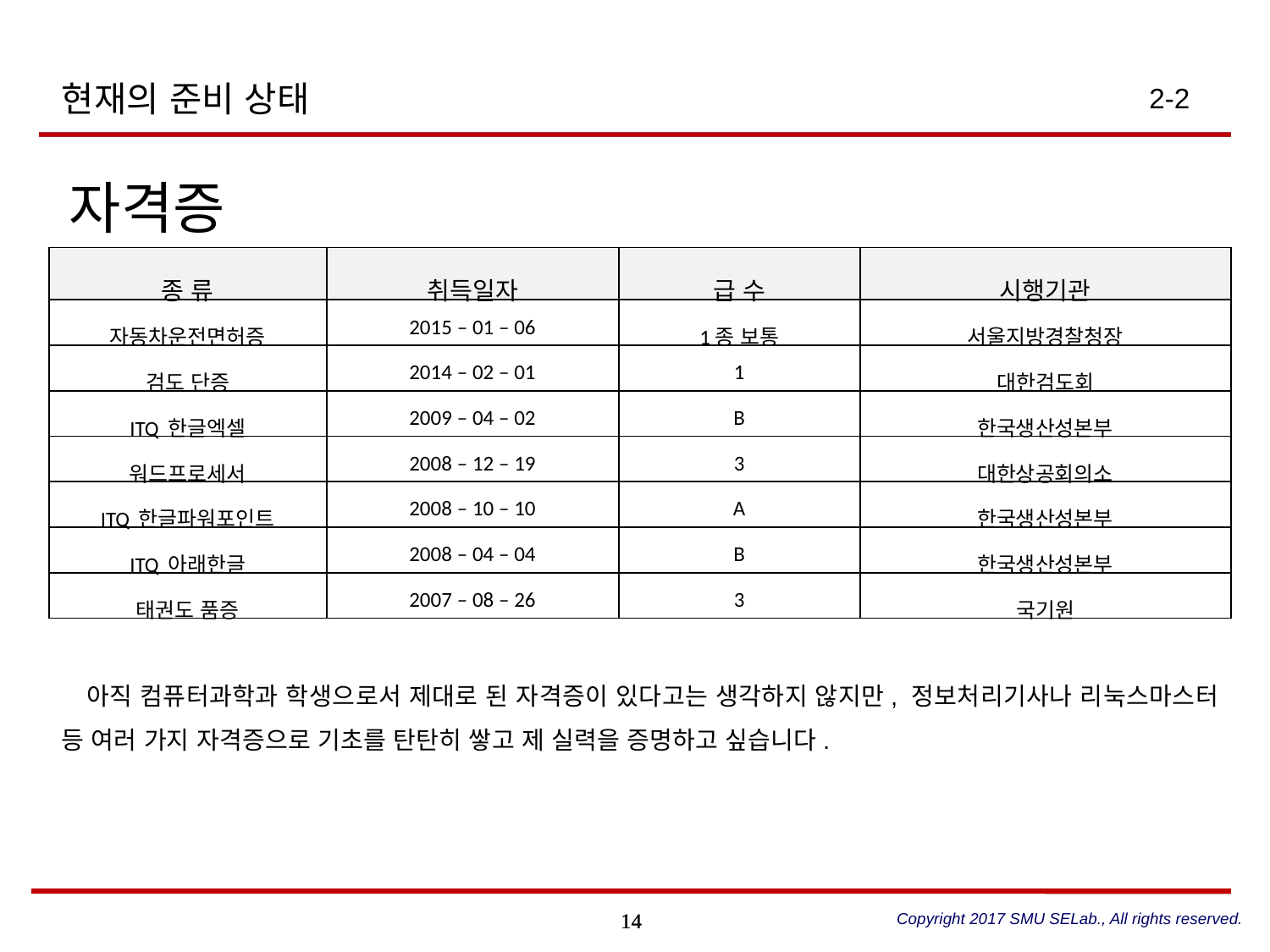

# 현재의 준비 상태
2-2
자격증
| 종 류 | 취득일자 | 급 수 | 시행기관 |
| --- | --- | --- | --- |
| 자동차운전면허증 | 2015 – 01 – 06 | 1종 보통 | 서울지방경찰청장 |
| 검도 단증 | 2014 – 02 – 01 | 1 | 대한검도회 |
| ITQ 한글엑셀 | 2009 – 04 – 02 | B | 한국생산성본부 |
| 워드프로세서 | 2008 – 12 – 19 | 3 | 대한상공회의소 |
| ITQ 한글파워포인트 | 2008 – 10 – 10 | A | 한국생산성본부 |
| ITQ 아래한글 | 2008 – 04 – 04 | B | 한국생산성본부 |
| 태권도 품증 | 2007 – 08 – 26 | 3 | 국기원 |
아직 컴퓨터과학과 학생으로서 제대로 된 자격증이 있다고는 생각하지 않지만, 정보처리기사나 리눅스마스터 등 여러 가지 자격증으로 기초를 탄탄히 쌓고 제 실력을 증명하고 싶습니다.
Copyright 2017 SMU SELab., All rights reserved.